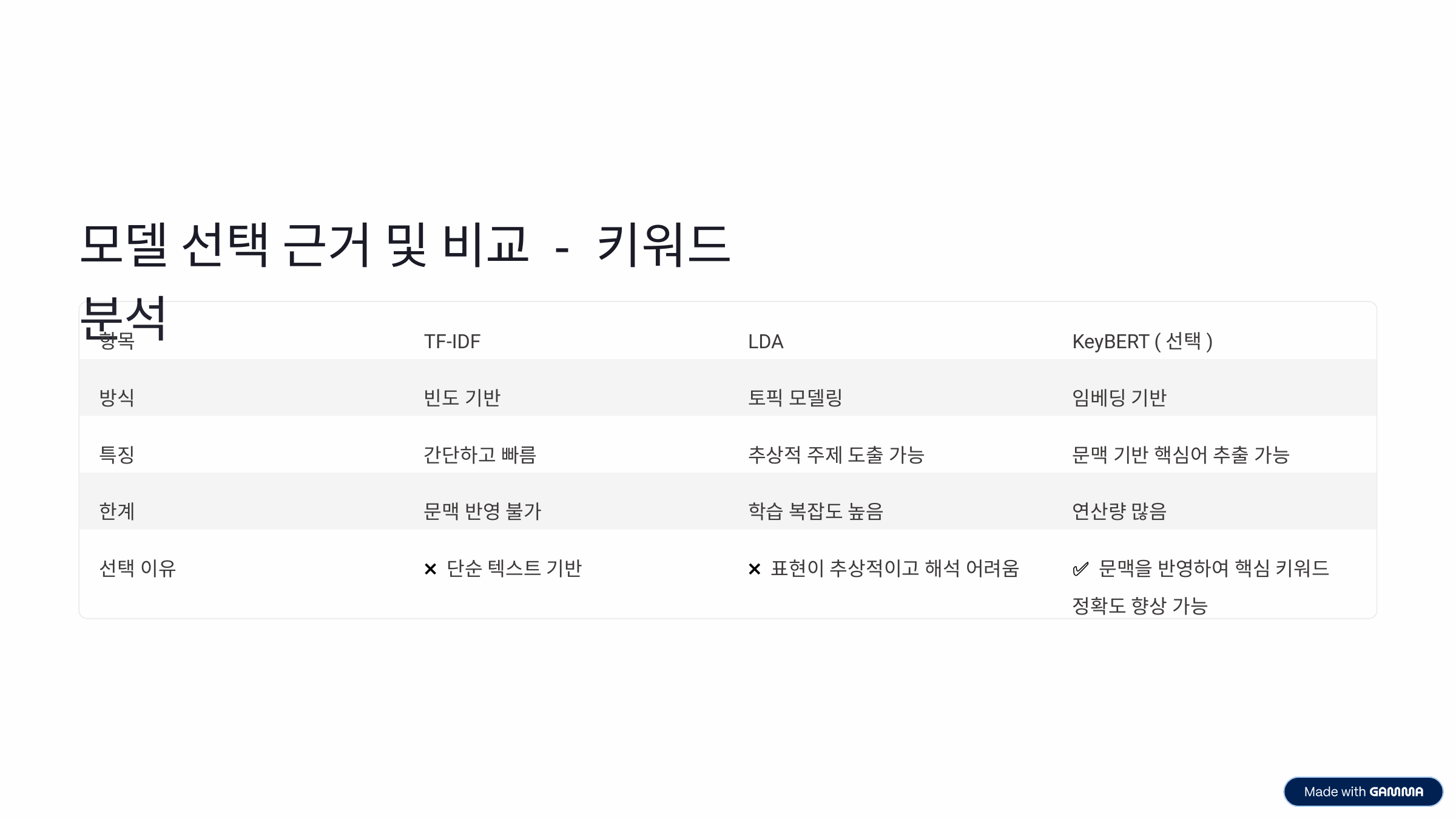

모델 선택 근거 및 비교 - 키워드 분석

항목
TF-IDF
LDA
KeyBERT (선택)

방식
빈도 기반
토픽 모델링
임베딩 기반

특징
간단하고 빠름
추상적 주제 도출 가능
문맥 기반 핵심어 추출 가능

한계
문맥 반영 불가
학습 복잡도 높음
연산량 많음

선택 이유
❌ 단순 텍스트 기반
❌ 표현이 추상적이고 해석 어려움
✅ 문맥을 반영하여 핵심 키워드 정확도 향상 가능